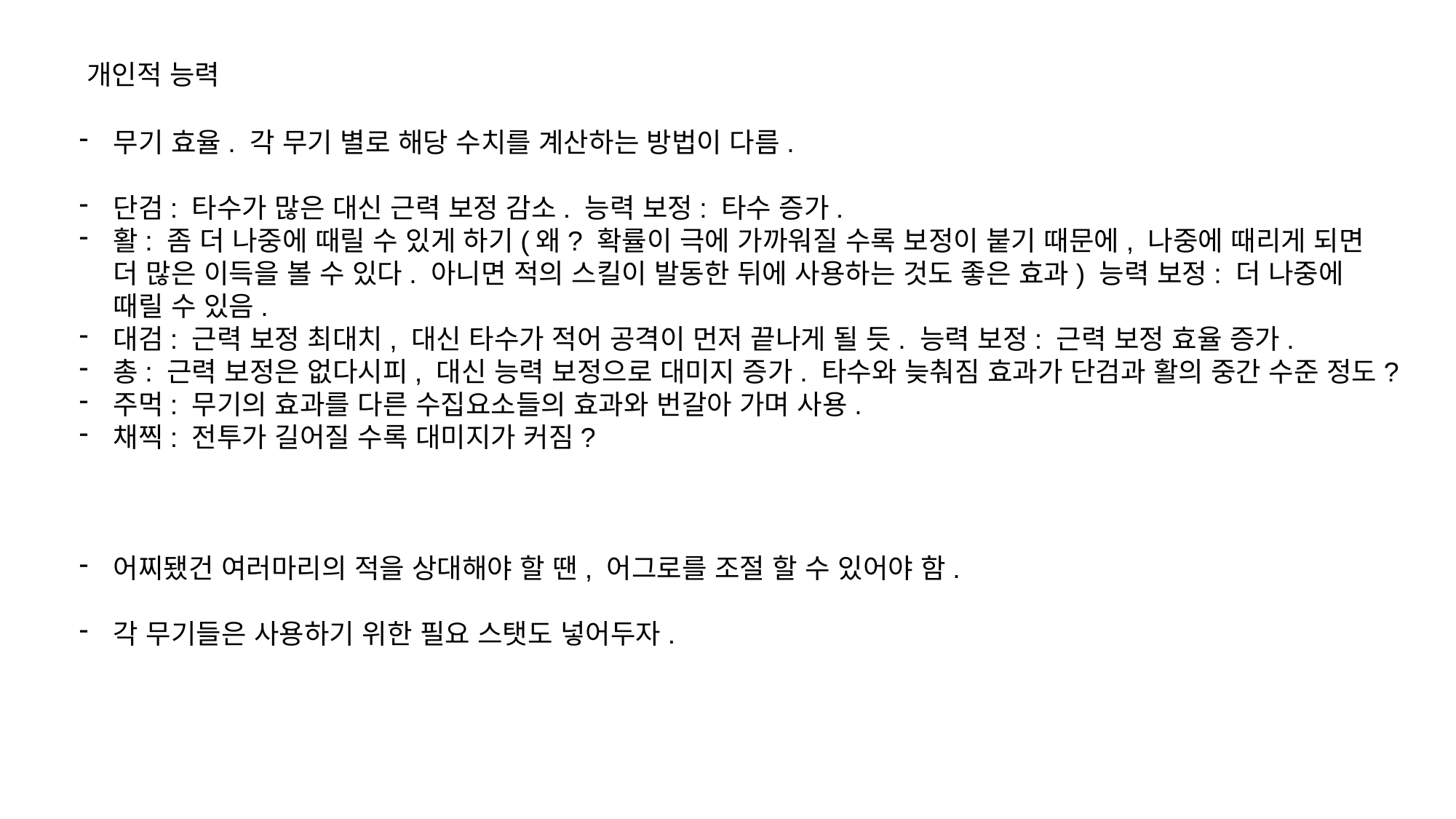

개인적 능력
무기 효율. 각 무기 별로 해당 수치를 계산하는 방법이 다름.

단검: 타수가 많은 대신 근력 보정 감소. 능력 보정: 타수 증가.
활: 좀 더 나중에 때릴 수 있게 하기(왜? 확률이 극에 가까워질 수록 보정이 붙기 때문에, 나중에 때리게 되면 더 많은 이득을 볼 수 있다. 아니면 적의 스킬이 발동한 뒤에 사용하는 것도 좋은 효과) 능력 보정: 더 나중에 때릴 수 있음.
대검: 근력 보정 최대치, 대신 타수가 적어 공격이 먼저 끝나게 될 듯. 능력 보정: 근력 보정 효율 증가.
총: 근력 보정은 없다시피, 대신 능력 보정으로 대미지 증가. 타수와 늦춰짐 효과가 단검과 활의 중간 수준 정도?
주먹: 무기의 효과를 다른 수집요소들의 효과와 번갈아 가며 사용.
채찍: 전투가 길어질 수록 대미지가 커짐?

어찌됐건 여러마리의 적을 상대해야 할 땐, 어그로를 조절 할 수 있어야 함.

각 무기들은 사용하기 위한 필요 스탯도 넣어두자.